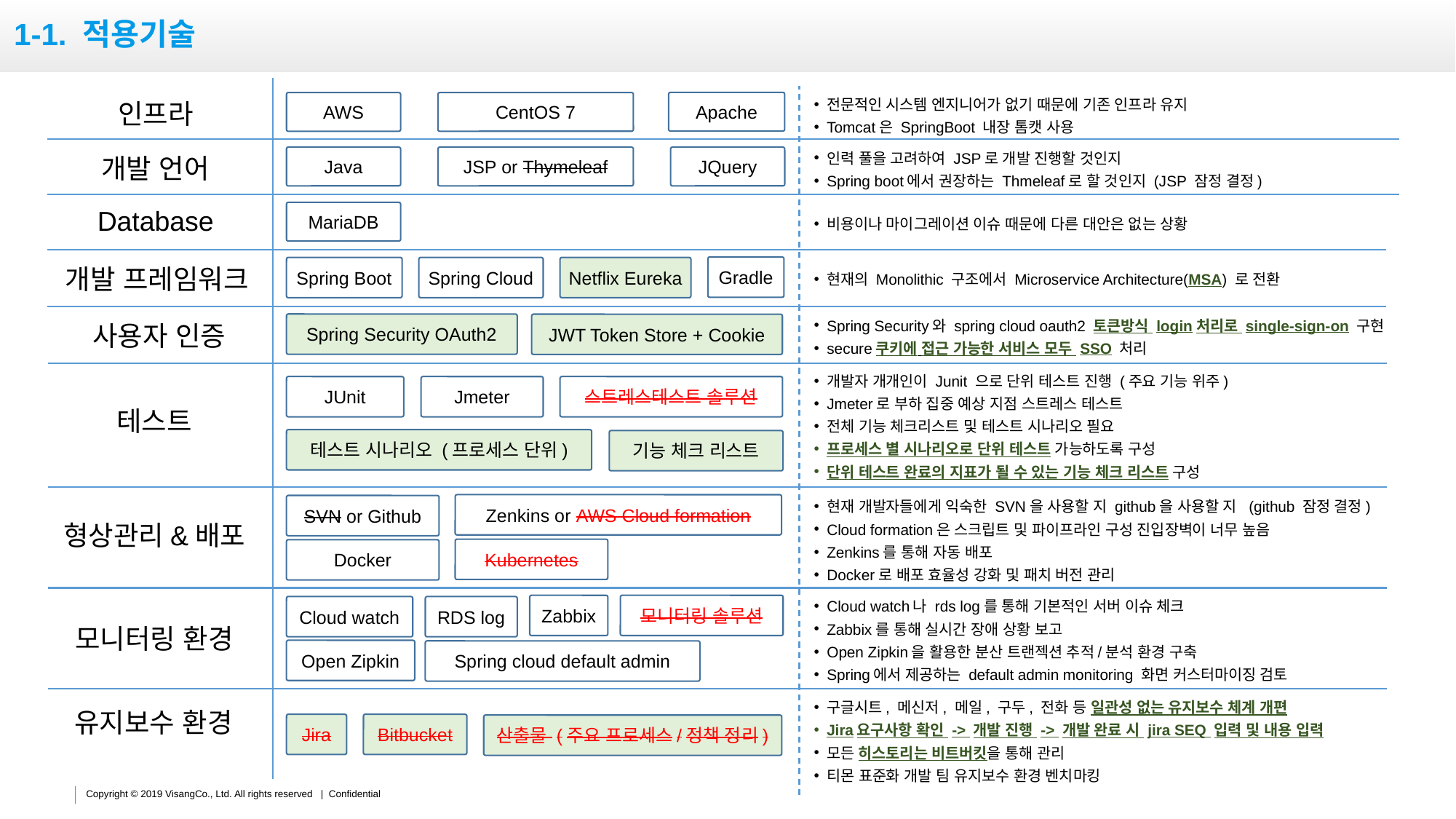

# 1-1. 적용기술
전문적인 시스템 엔지니어가 없기 때문에 기존 인프라 유지
Tomcat은 SpringBoot 내장 톰캣 사용
인프라
Apache
CentOS 7
AWS
인력 풀을 고려하여 JSP로 개발 진행할 것인지
Spring boot에서 권장하는 Thmeleaf로 할 것인지 (JSP 잠정 결정)
개발 언어
Java
JQuery
JSP or Thymeleaf
Database
MariaDB
비용이나 마이그레이션 이슈 때문에 다른 대안은 없는 상황
개발 프레임워크
Gradle
Spring Boot
Spring Cloud
Netflix Eureka
현재의 Monolithic 구조에서 Microservice Architecture(MSA) 로 전환
Spring Security와 spring cloud oauth2 토큰방식 login처리로 single-sign-on 구현
secure쿠키에 접근 가능한 서비스 모두 SSO 처리
사용자 인증
Spring Security OAuth2
JWT Token Store + Cookie
개발자 개개인이 Junit 으로 단위 테스트 진행 (주요 기능 위주)
Jmeter로 부하 집중 예상 지점 스트레스 테스트
전체 기능 체크리스트 및 테스트 시나리오 필요
프로세스 별 시나리오로 단위 테스트 가능하도록 구성
단위 테스트 완료의 지표가 될 수 있는 기능 체크 리스트 구성
JUnit
Jmeter
스트레스테스트 솔루션
테스트
테스트 시나리오 (프로세스 단위)
기능 체크 리스트
현재 개발자들에게 익숙한 SVN을 사용할 지 github을 사용할 지  (github 잠정 결정)
Cloud formation은 스크립트 및 파이프라인 구성 진입장벽이 너무 높음
Zenkins를 통해 자동 배포
Docker로 배포 효율성 강화 및 패치 버전 관리
Zenkins or AWS Cloud formation
SVN or Github
형상관리&배포
Kubernetes
Docker
Cloud watch나 rds log를 통해 기본적인 서버 이슈 체크
Zabbix를 통해 실시간 장애 상황 보고
Open Zipkin을 활용한 분산 트랜젝션 추적/분석 환경 구축
Spring에서 제공하는 default admin monitoring 화면 커스터마이징 검토
Zabbix
모니터링 솔루션
RDS log
Cloud watch
모니터링 환경
Open Zipkin
Spring cloud default admin
구글시트, 메신저, 메일, 구두, 전화 등 일관성 없는 유지보수 체계 개편
Jira요구사항 확인 -> 개발 진행 -> 개발 완료 시 jira SEQ 입력 및 내용 입력
모든 히스토리는 비트버킷을 통해 관리
티몬 표준화 개발 팀 유지보수 환경 벤치마킹
유지보수 환경
Jira
Bitbucket
산출물 (주요 프로세스/정책 정리)